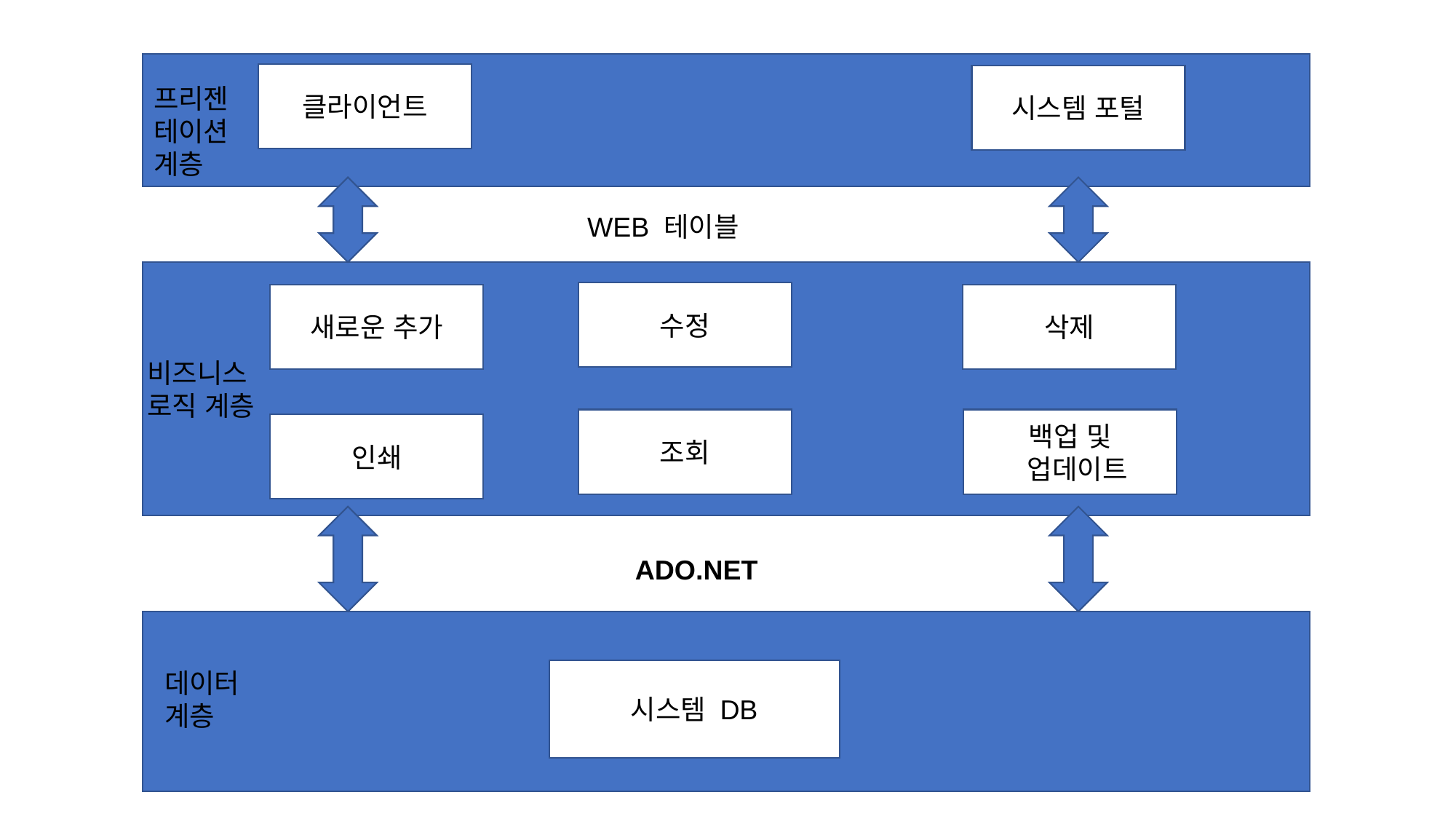

클라이언트
시스템 포털
프리젠 테이션
계층

WEB 테이블

수정
새로운 추가
삭제
비즈니스 로직 계층
조회
백업 및
 업데이트

인쇄

ADO.NET
ADO.NET
데이터 계층
시스템 DB